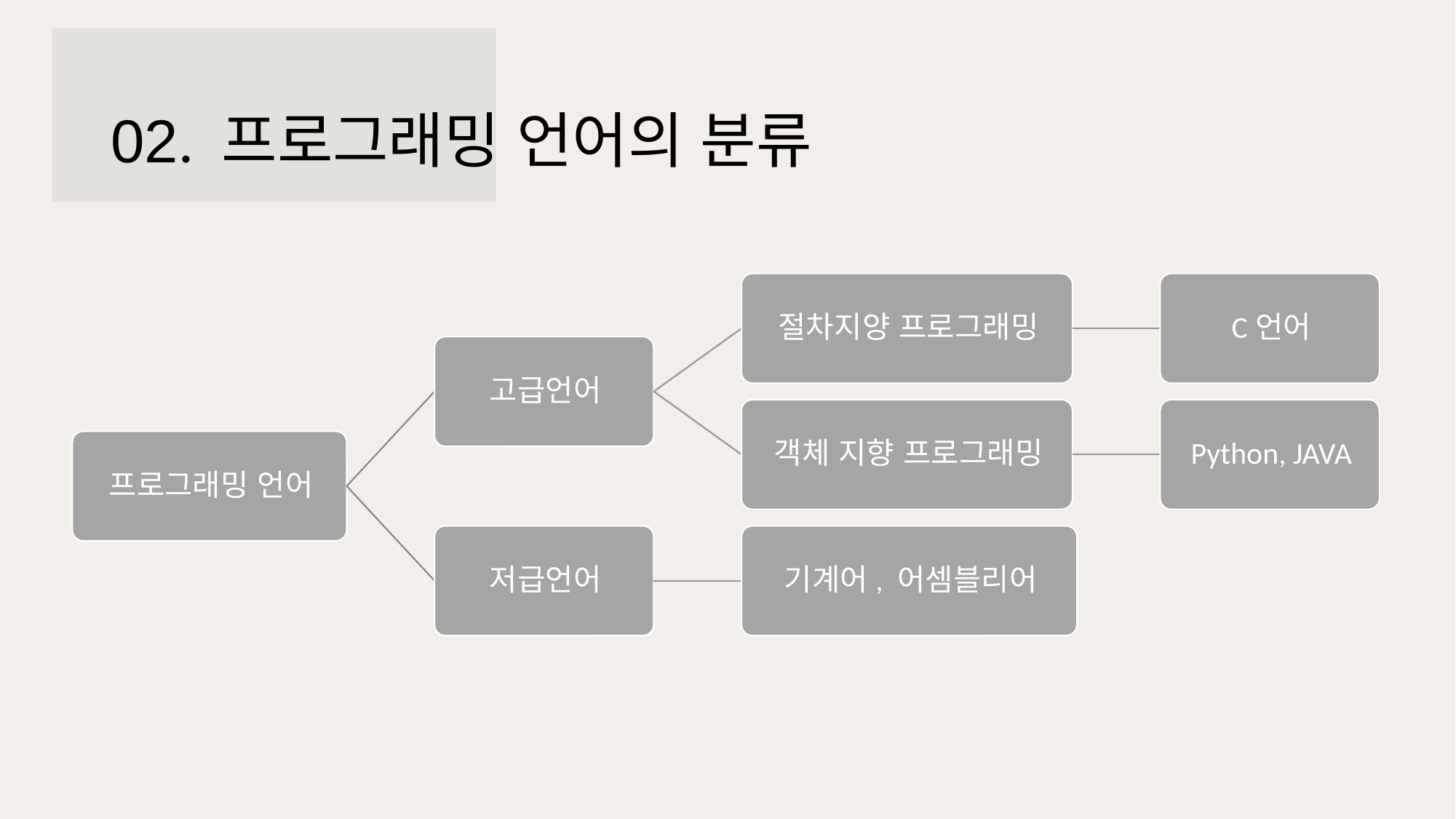

02. 프로그래밍 언어의 분류
프로그래밍 언어

고급언어

절차지양 프로그래밍

C언어

객체 지향 프로그래밍

Python, JAVA

저급언어

기계어, 어셈블리어